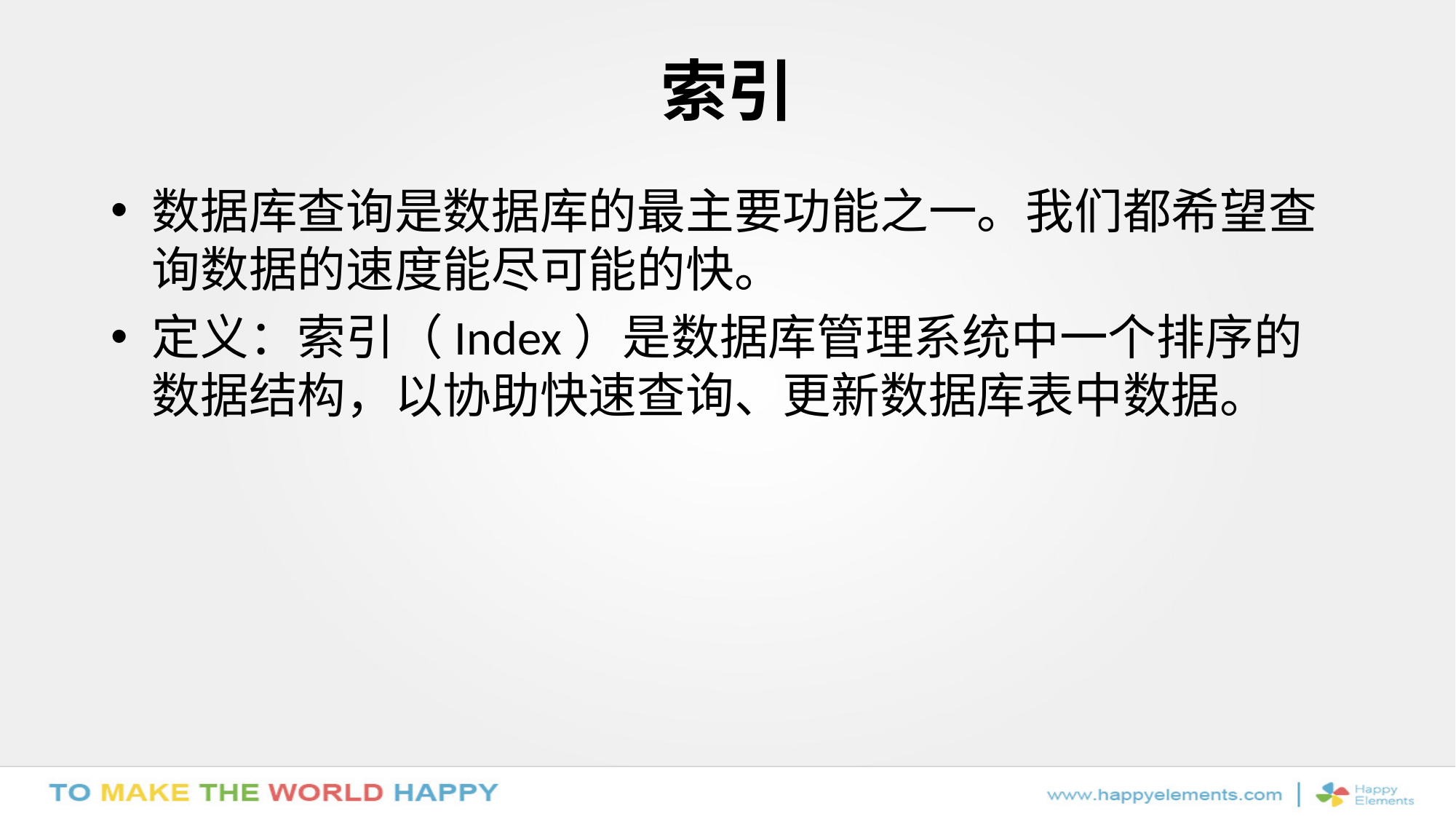

# 索引
数据库查询是数据库的最主要功能之一。我们都希望查询数据的速度能尽可能的快。
定义：索引（Index）是数据库管理系统中一个排序的数据结构，以协助快速查询、更新数据库表中数据。